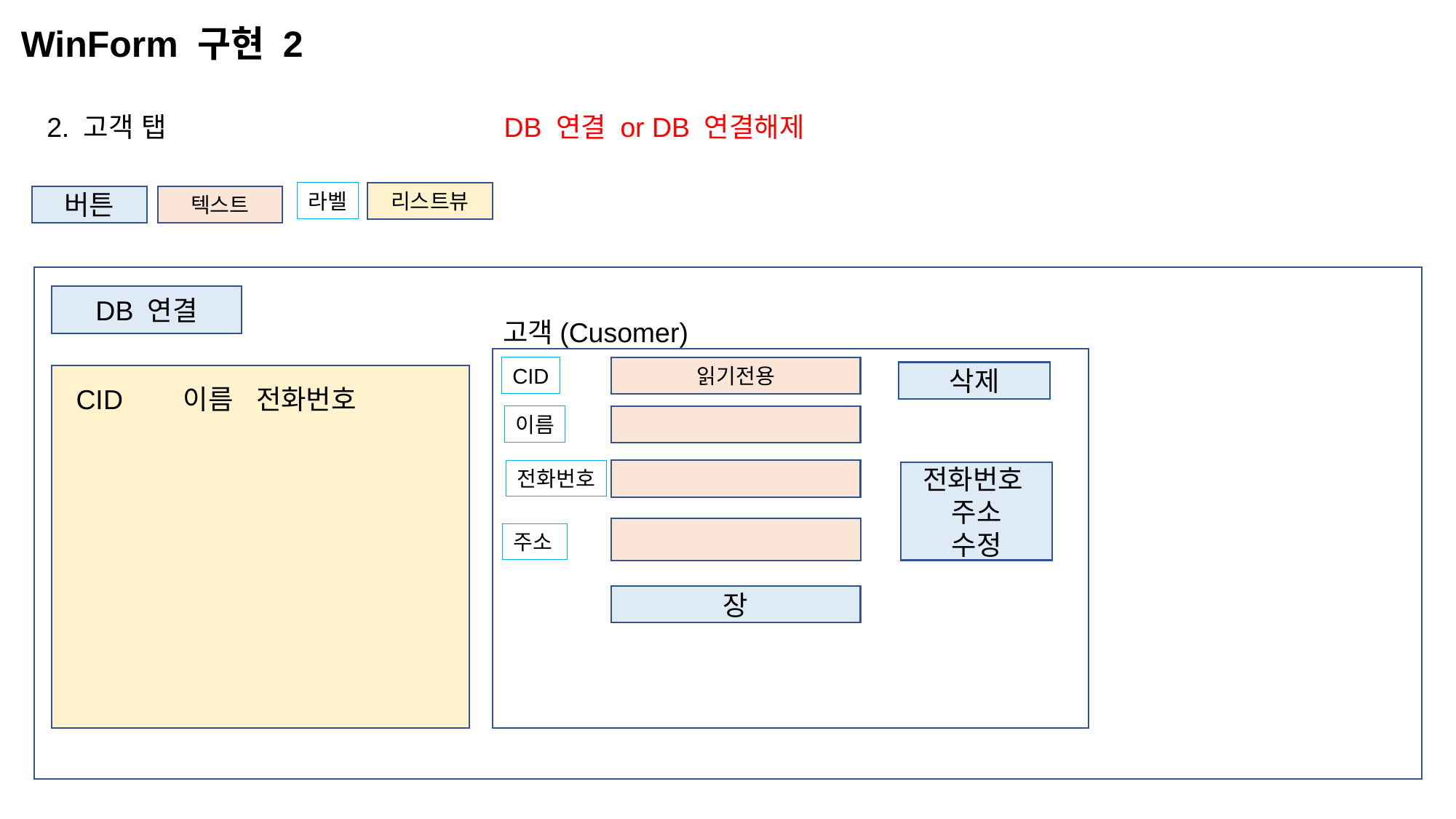

WinForm 구현 2
DB 연결 or DB 연결해제
2. 고객 탭
라벨
리스트뷰
텍스트
버튼

DB 연결
고객(Cusomer)

CID
읽기전용
삭제

CID       이름   전화번호
이름

전화번호

전화번호
주소
수정

주소
장